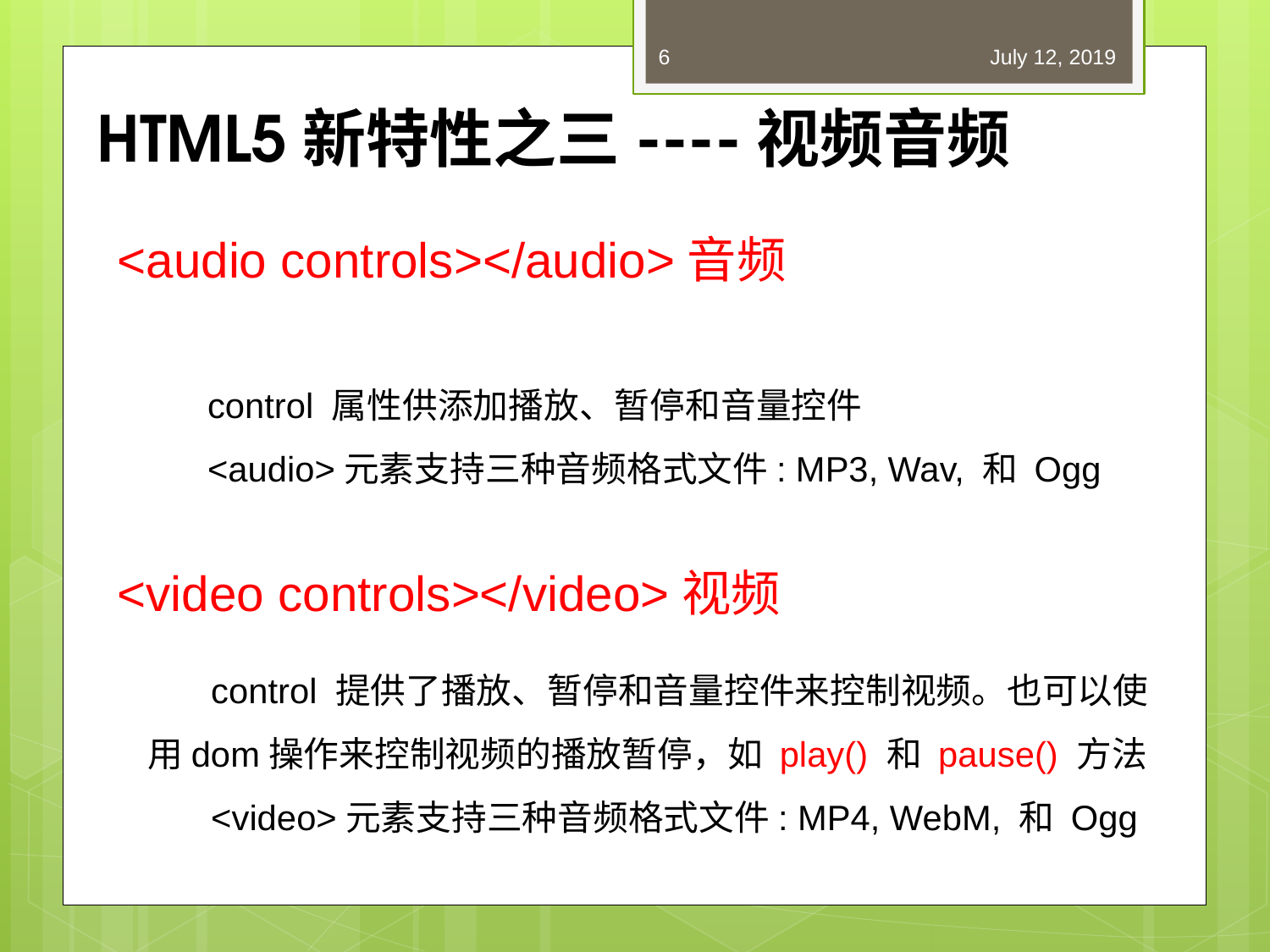

6
July 12, 2019
HTML5新特性之三----视频音频
<audio controls></audio>音频
control 属性供添加播放、暂停和音量控件
<audio>元素支持三种音频格式文件: MP3, Wav, 和 Ogg
<video controls></video>视频
control 提供了播放、暂停和音量控件来控制视频。也可以使用dom操作来控制视频的播放暂停，如 play() 和 pause() 方法
<video>元素支持三种音频格式文件: MP4, WebM, 和 Ogg